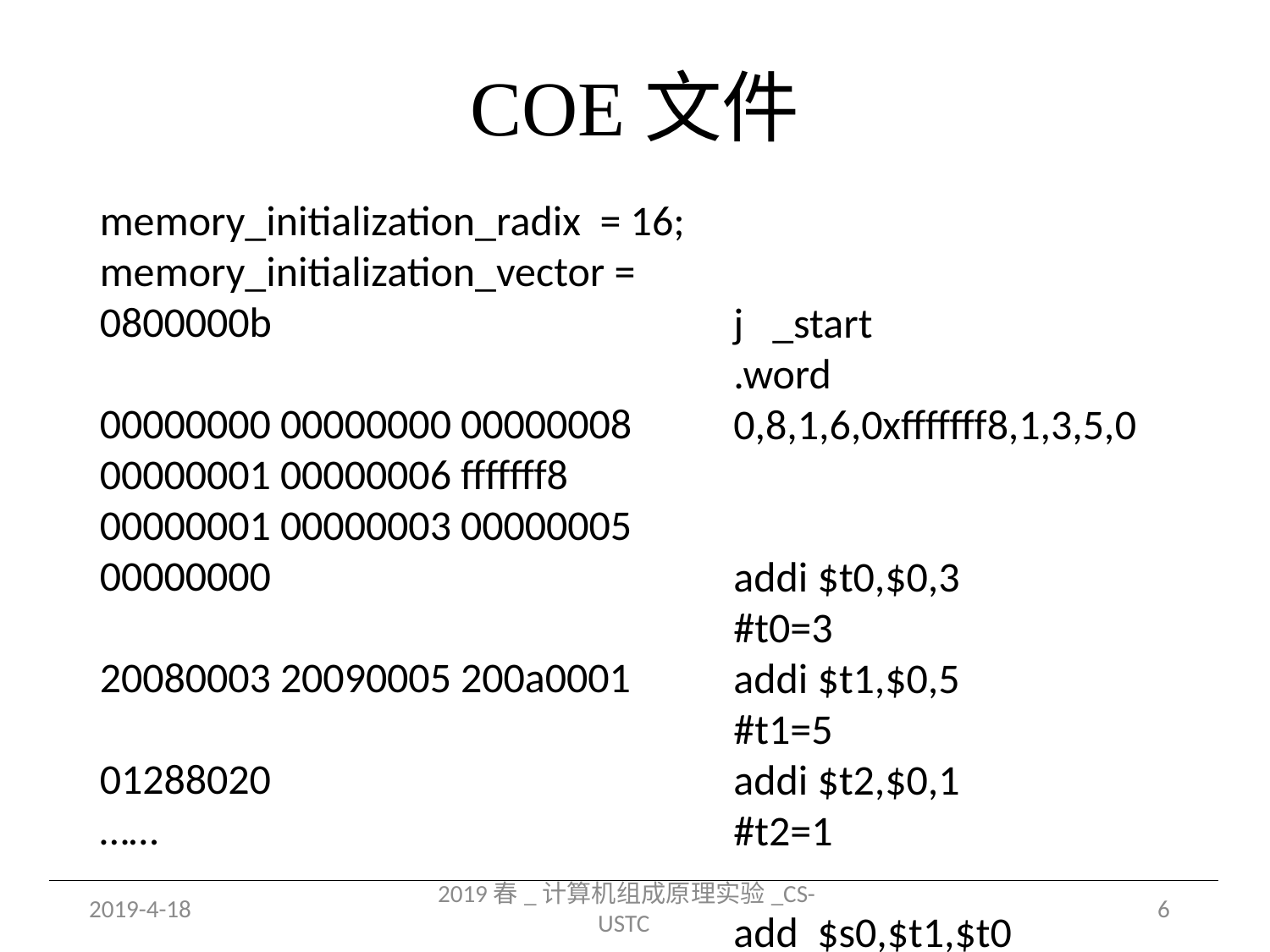

# COE文件
memory_initialization_radix  = 16;
memory_initialization_vector =
0800000b

00000000 00000000 00000008 00000001 00000006 fffffff8
00000001 00000003 00000005 00000000

20080003 20090005 200a0001

01288020
……
j   _start
.word   0,8,1,6,0xfffffff8,1,3,5,0

addi $t0,$0,3		#t0=3
addi $t1,$0,5		#t1=5
addi $t2,$0,1		#t2=1

add  $s0,$t1,$t0
2019-4-18
2019春_计算机组成原理实验_CS-USTC
6